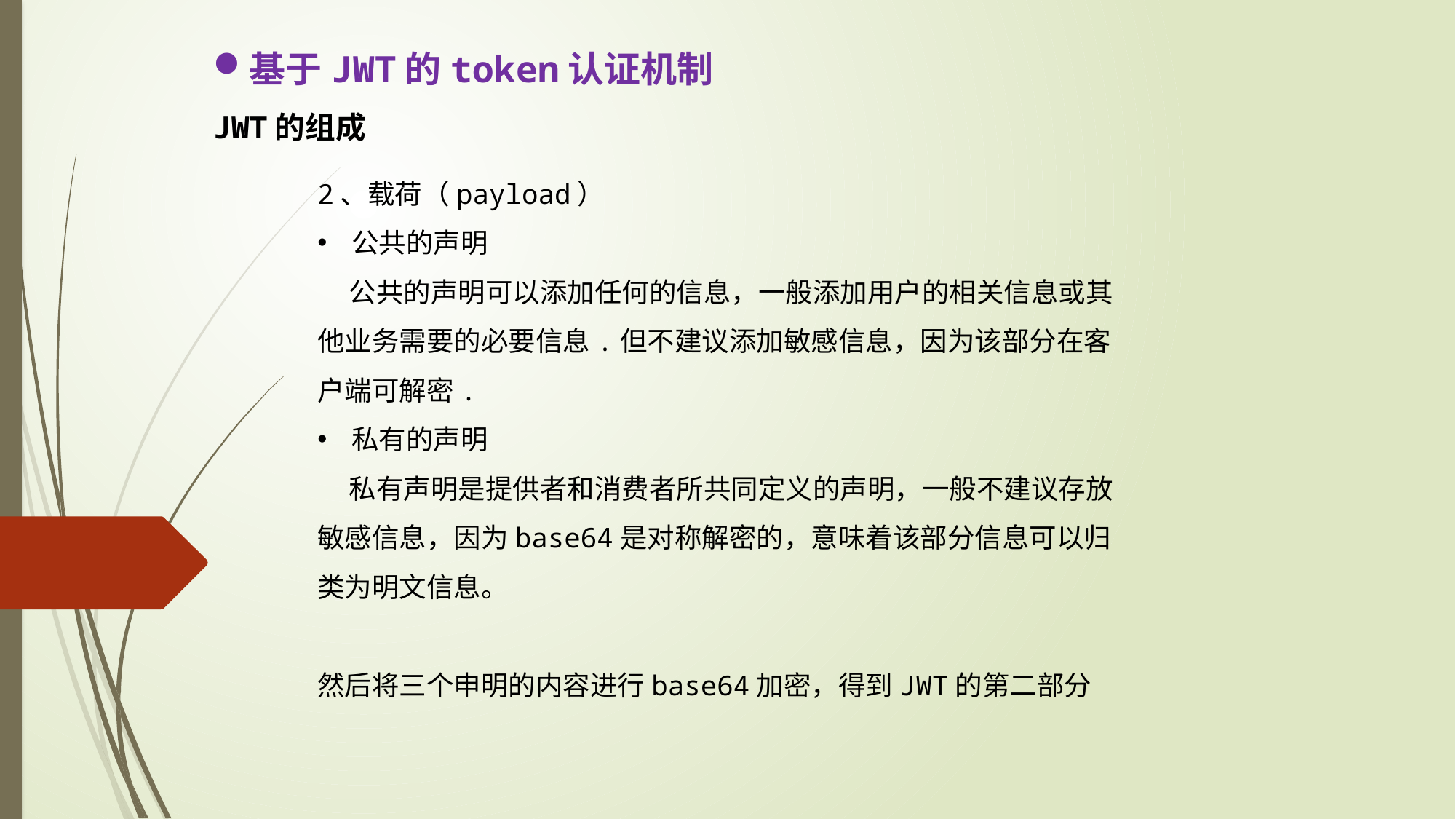

基于JWT的token认证机制
JWT的组成

2、载荷（payload）
公共的声明
    公共的声明可以添加任何的信息，一般添加用户的相关信息或其他业务需要的必要信息.但不建议添加敏感信息，因为该部分在客户端可解密.
私有的声明
    私有声明是提供者和消费者所共同定义的声明，一般不建议存放敏感信息，因为base64是对称解密的，意味着该部分信息可以归类为明文信息。

然后将三个申明的内容进行base64加密，得到JWT的第二部分